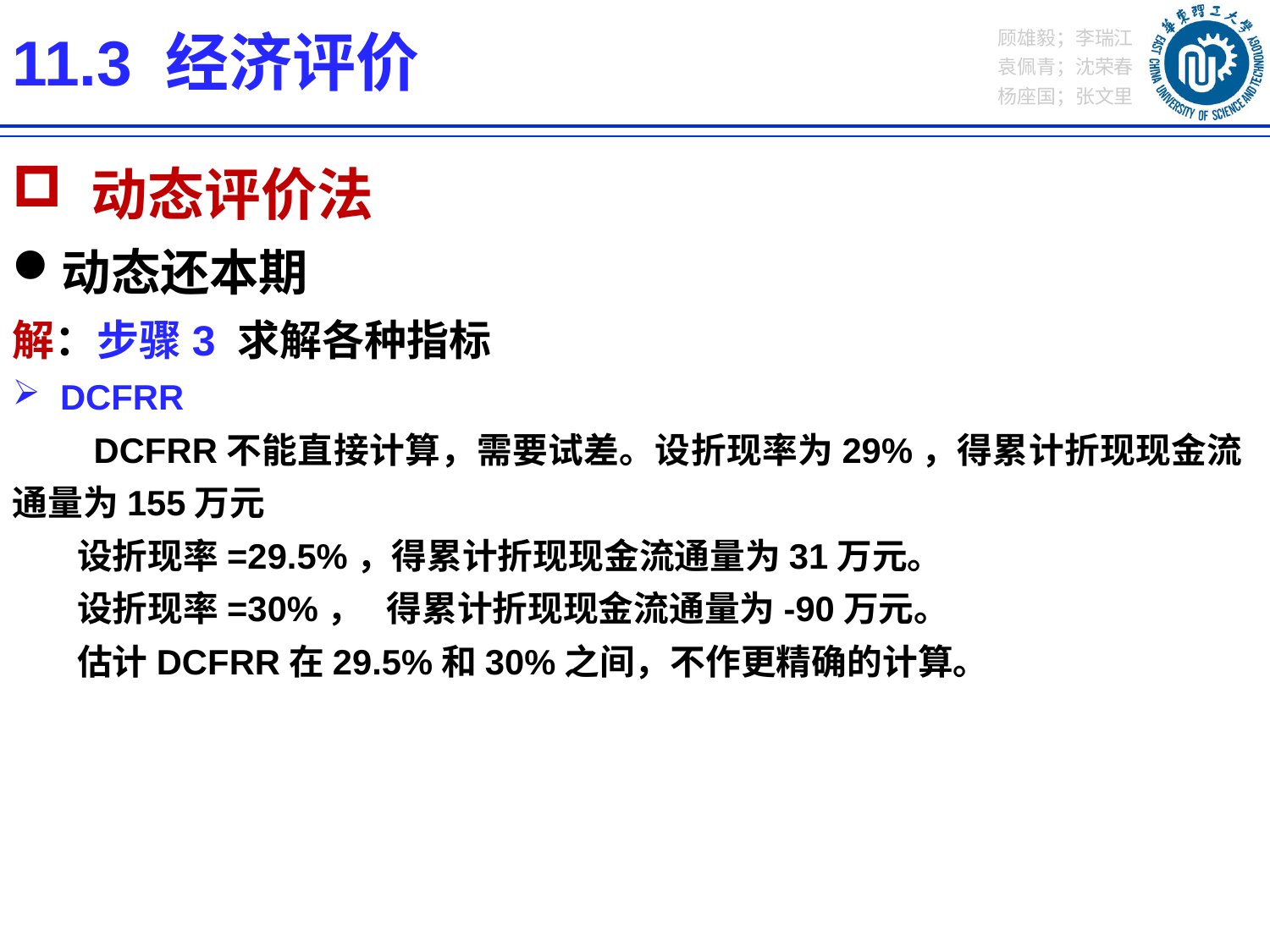

11.3 经济评价
 动态评价法
动态还本期
解：步骤3 求解各种指标
DCFRR
        DCFRR不能直接计算，需要试差。设折现率为29%，得累计折现现金流通量为155万元
       设折现率=29.5%，得累计折现现金流通量为31万元。
       设折现率=30%，   得累计折现现金流通量为-90万元。
       估计DCFRR在29.5%和30%之间，不作更精确的计算。